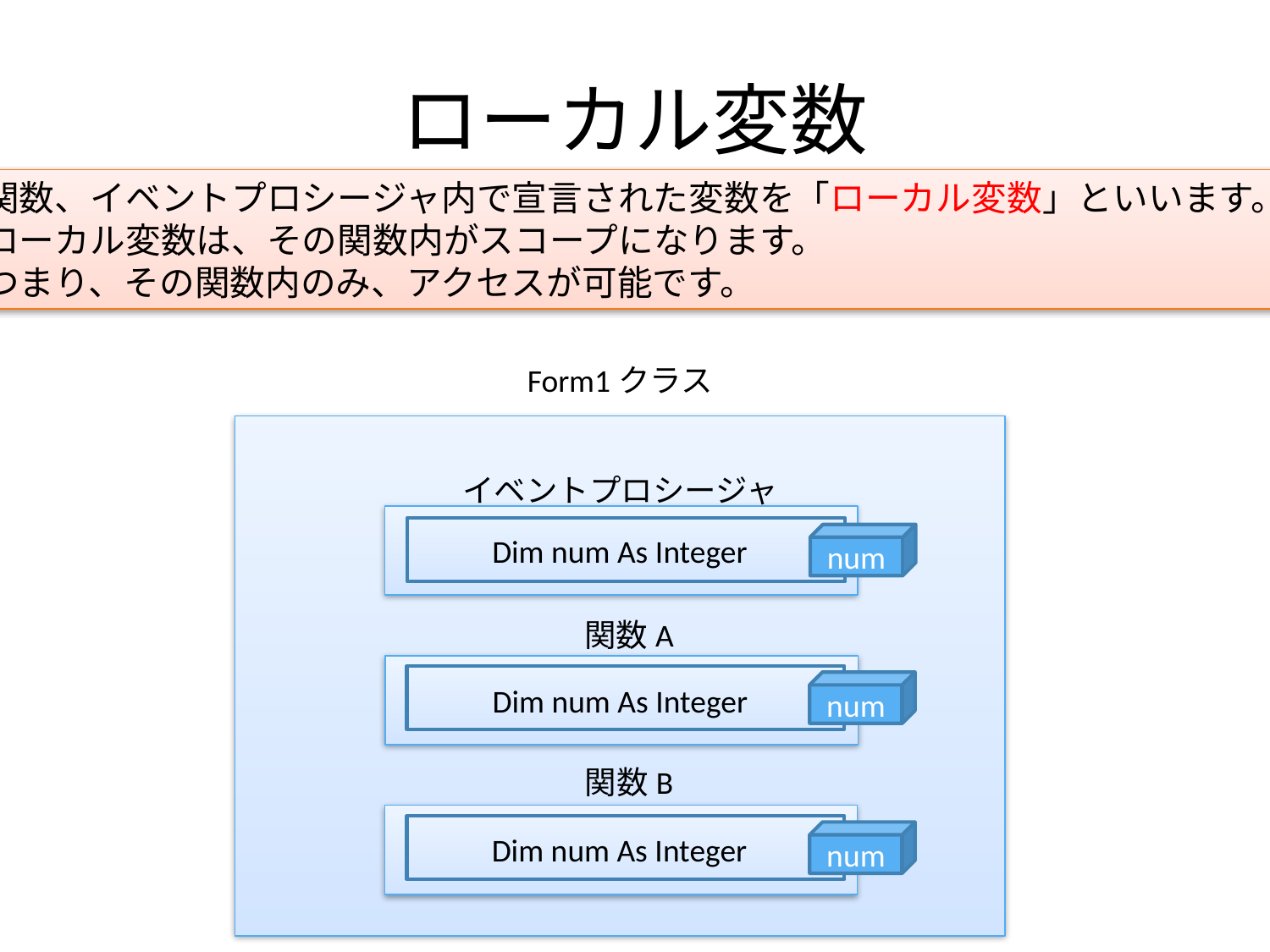

# ローカル変数
関数、イベントプロシージャ内で宣言された変数を「ローカル変数」といいます。
ローカル変数は、その関数内がスコープになります。
つまり、その関数内のみ、アクセスが可能です。
Form1クラス

イベントプロシージャ

num
Dim num As Integer
関数A

num
Dim num As Integer
関数B

num
Dim num As Integer